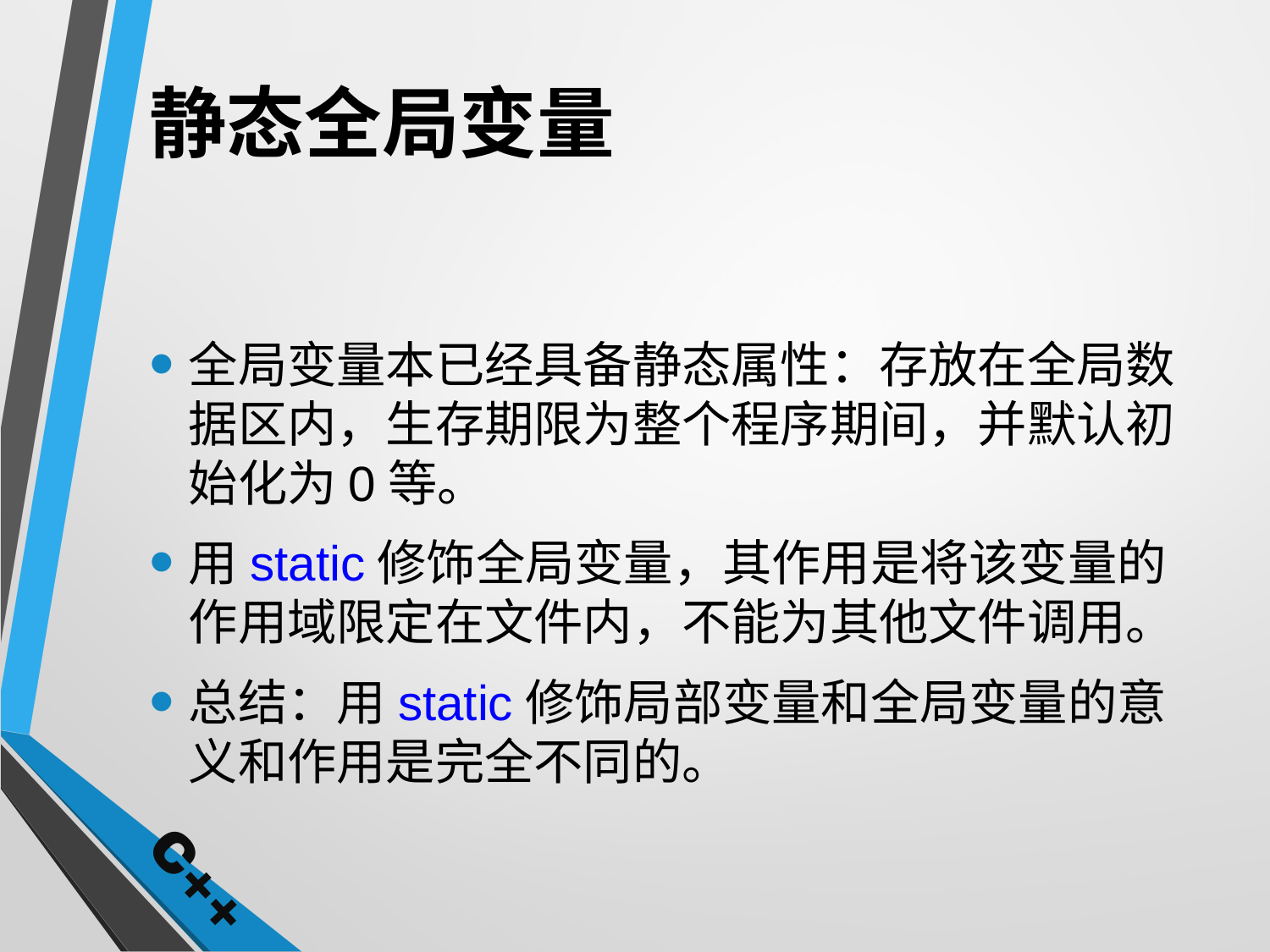

# 静态全局变量
全局变量本已经具备静态属性：存放在全局数据区内，生存期限为整个程序期间，并默认初始化为0等。
用static修饰全局变量，其作用是将该变量的作用域限定在文件内，不能为其他文件调用。
总结：用static修饰局部变量和全局变量的意义和作用是完全不同的。